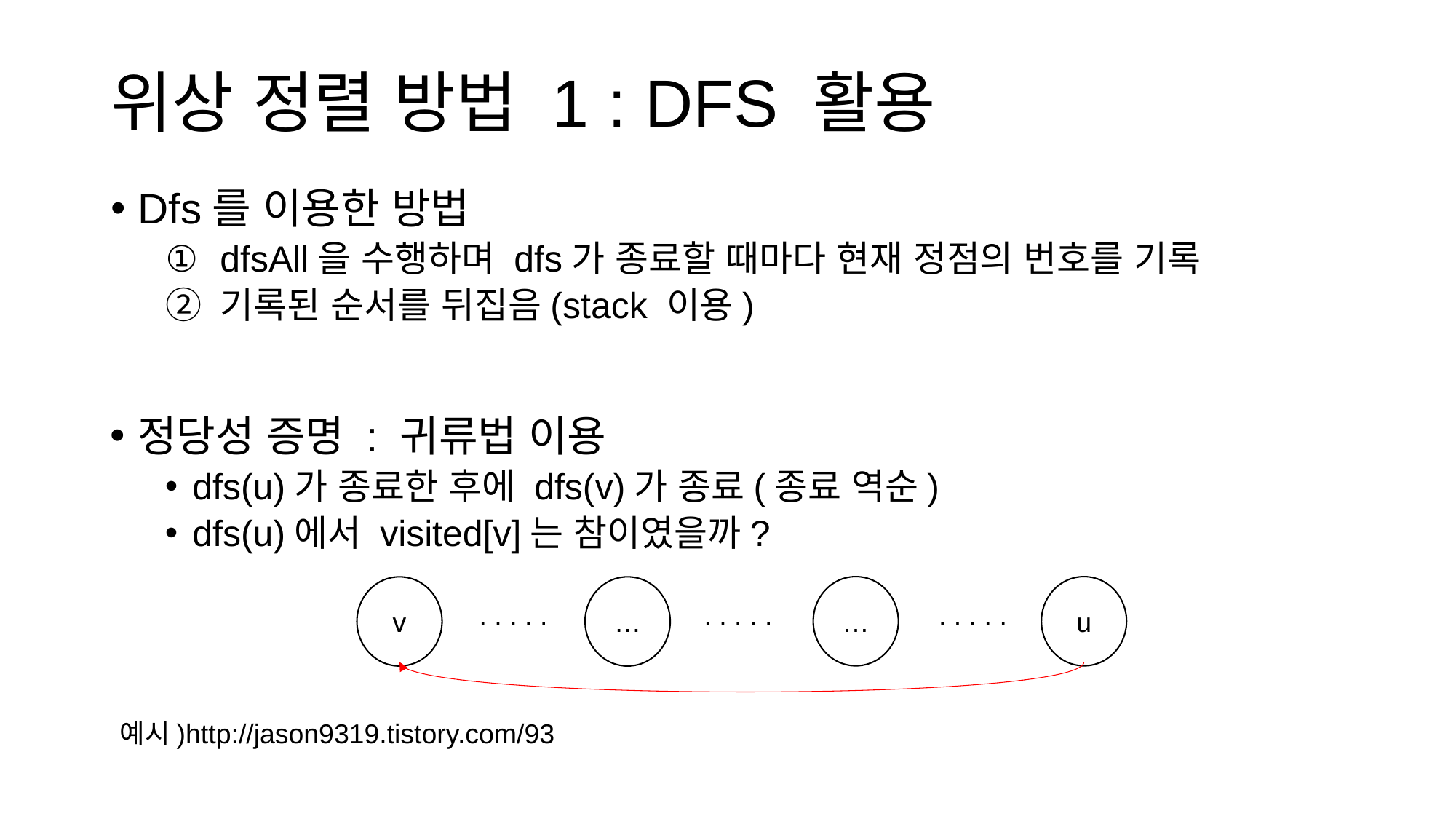

# 위상 정렬 방법 1 : DFS 활용
Dfs를 이용한 방법
dfsAll을 수행하며 dfs가 종료할 때마다 현재 정점의 번호를 기록
기록된 순서를 뒤집음(stack 이용)

정당성 증명 : 귀류법 이용
dfs(u)가 종료한 후에 dfs(v)가 종료(종료 역순)
dfs(u)에서 visited[v]는 참이였을까?

…
u
v
…
. . . . .
. . . . .
. . . . .
예시)http://jason9319.tistory.com/93